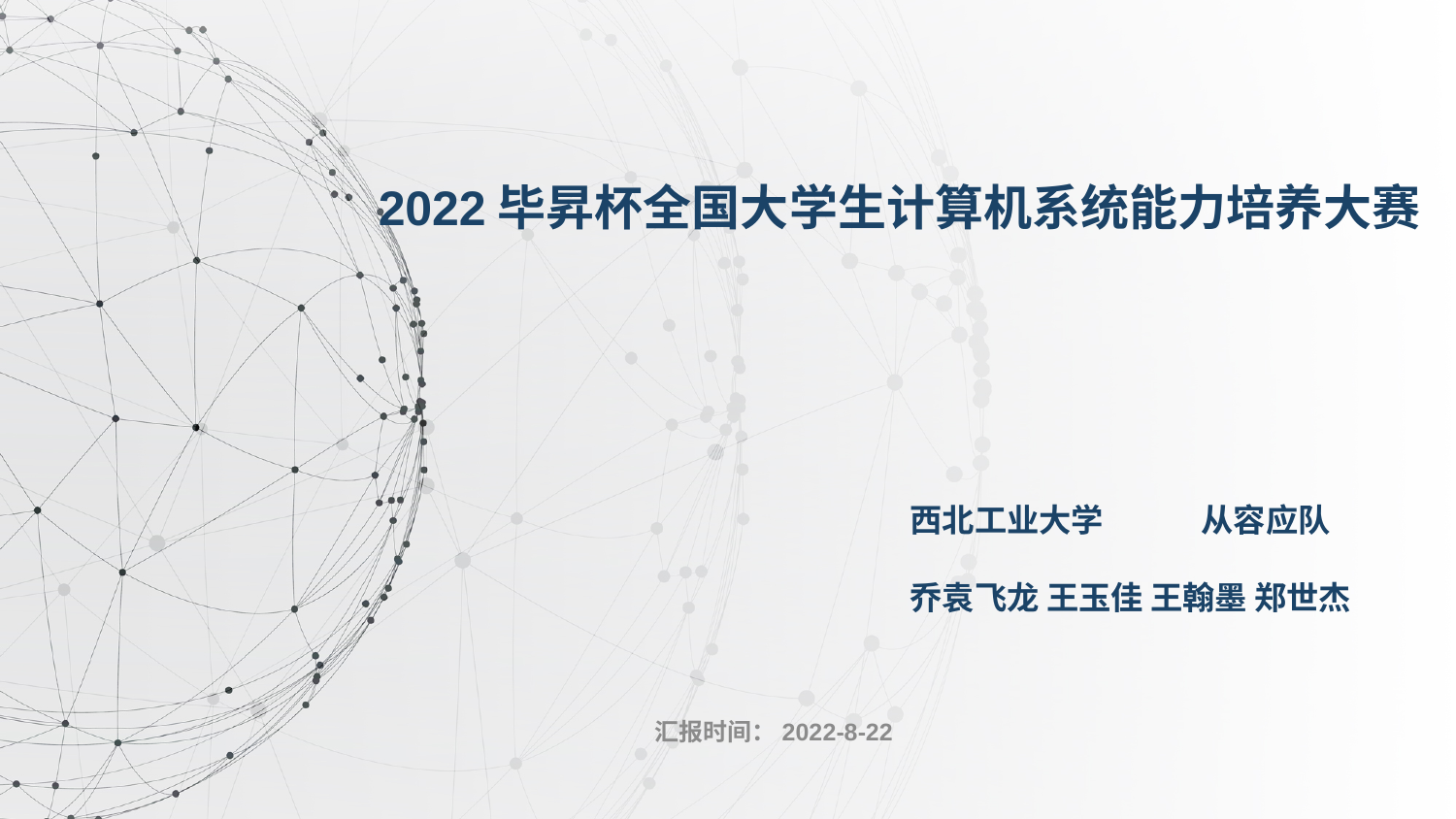

2022毕昇杯全国大学生计算机系统能力培养大赛
西北工业大学	从容应队

乔袁飞龙 王玉佳 王翰墨 郑世杰
汇报时间：2022-8-22